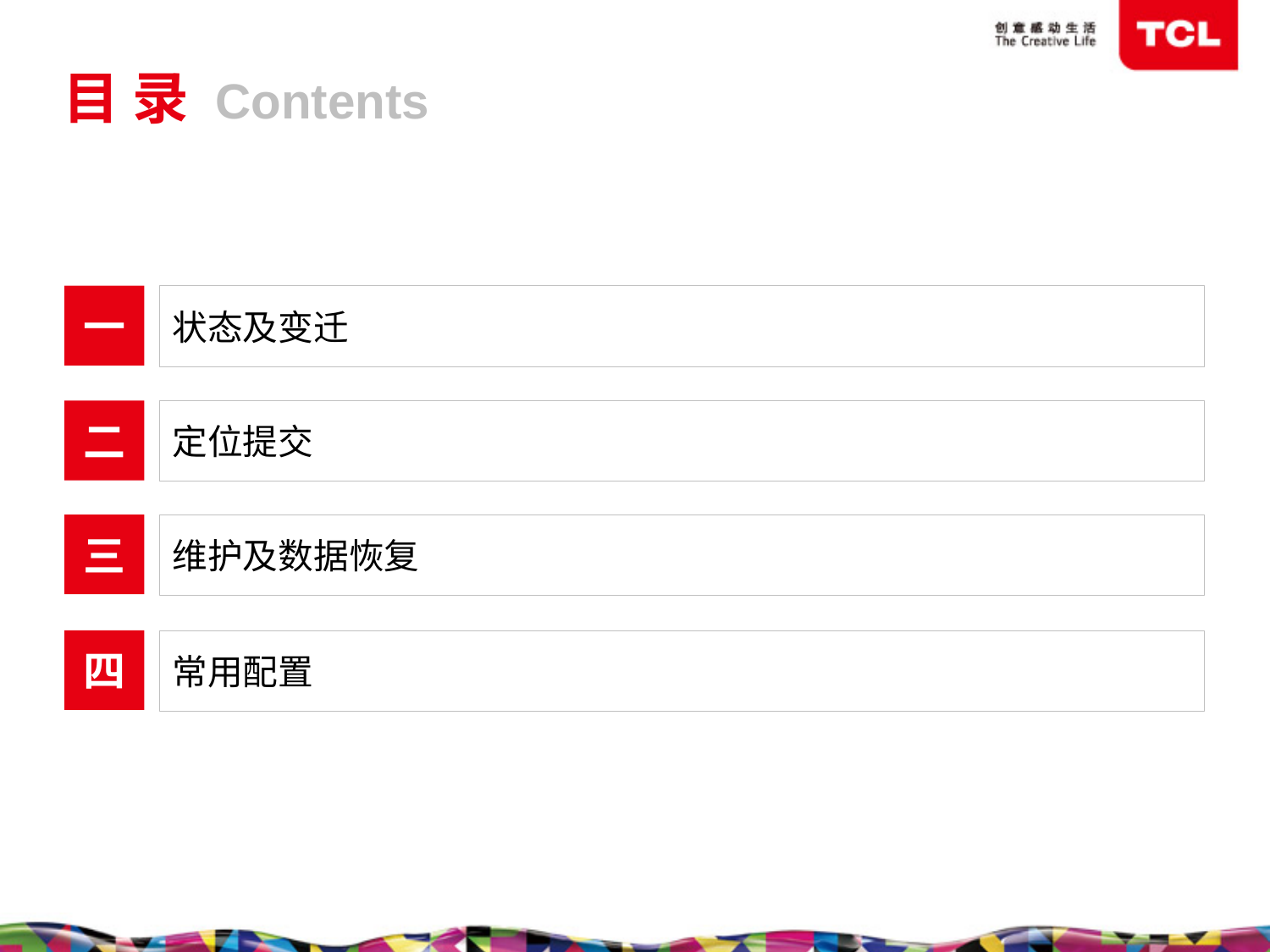

# 目录
目 录 Contents
一
状态及变迁
二
定位提交
三
维护及数据恢复
四
常用配置